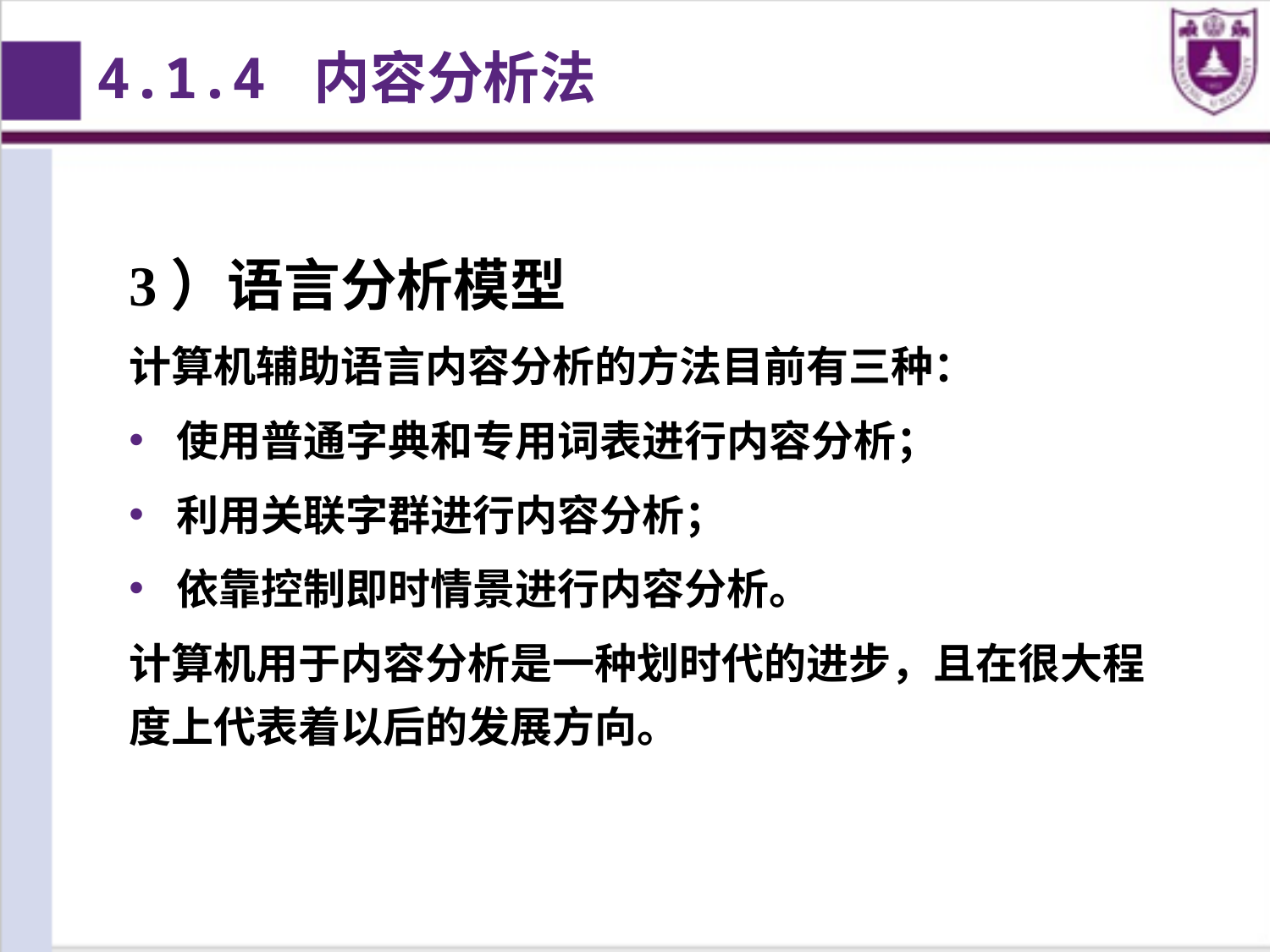

4.1.4 内容分析法
3）语言分析模型
计算机辅助语言内容分析的方法目前有三种：
使用普通字典和专用词表进行内容分析；
利用关联字群进行内容分析；
依靠控制即时情景进行内容分析。
计算机用于内容分析是一种划时代的进步，且在很大程度上代表着以后的发展方向。